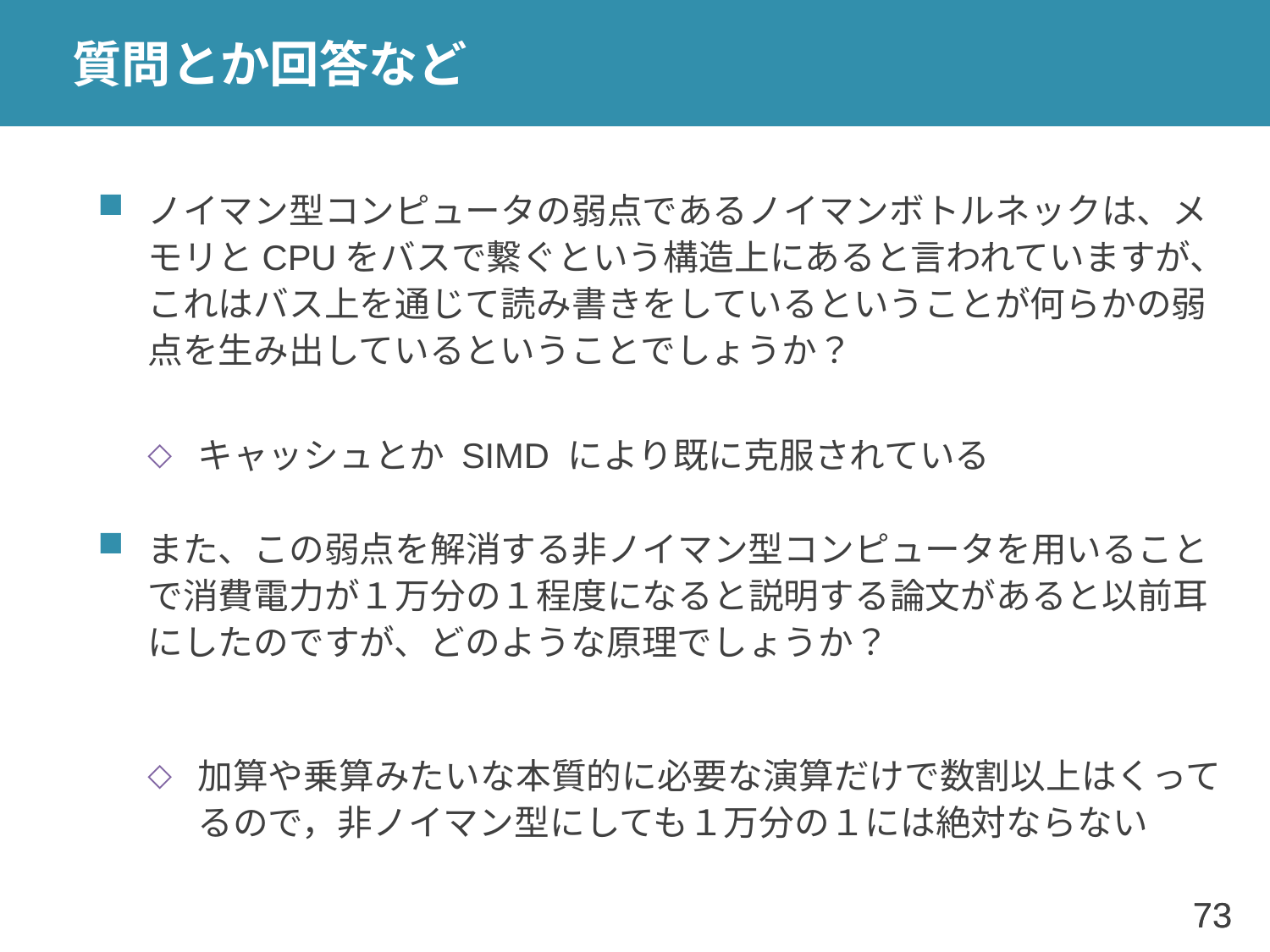

# 質問とか回答など
ノイマン型コンピュータの弱点であるノイマンボトルネックは、メモリとCPUをバスで繋ぐという構造上にあると言われていますが、これはバス上を通じて読み書きをしているということが何らかの弱点を生み出しているということでしょうか？
キャッシュとか SIMD により既に克服されている
また、この弱点を解消する非ノイマン型コンピュータを用いることで消費電力が１万分の１程度になると説明する論文があると以前耳にしたのですが、どのような原理でしょうか？

加算や乗算みたいな本質的に必要な演算だけで数割以上はくってるので，非ノイマン型にしても１万分の１には絶対ならない